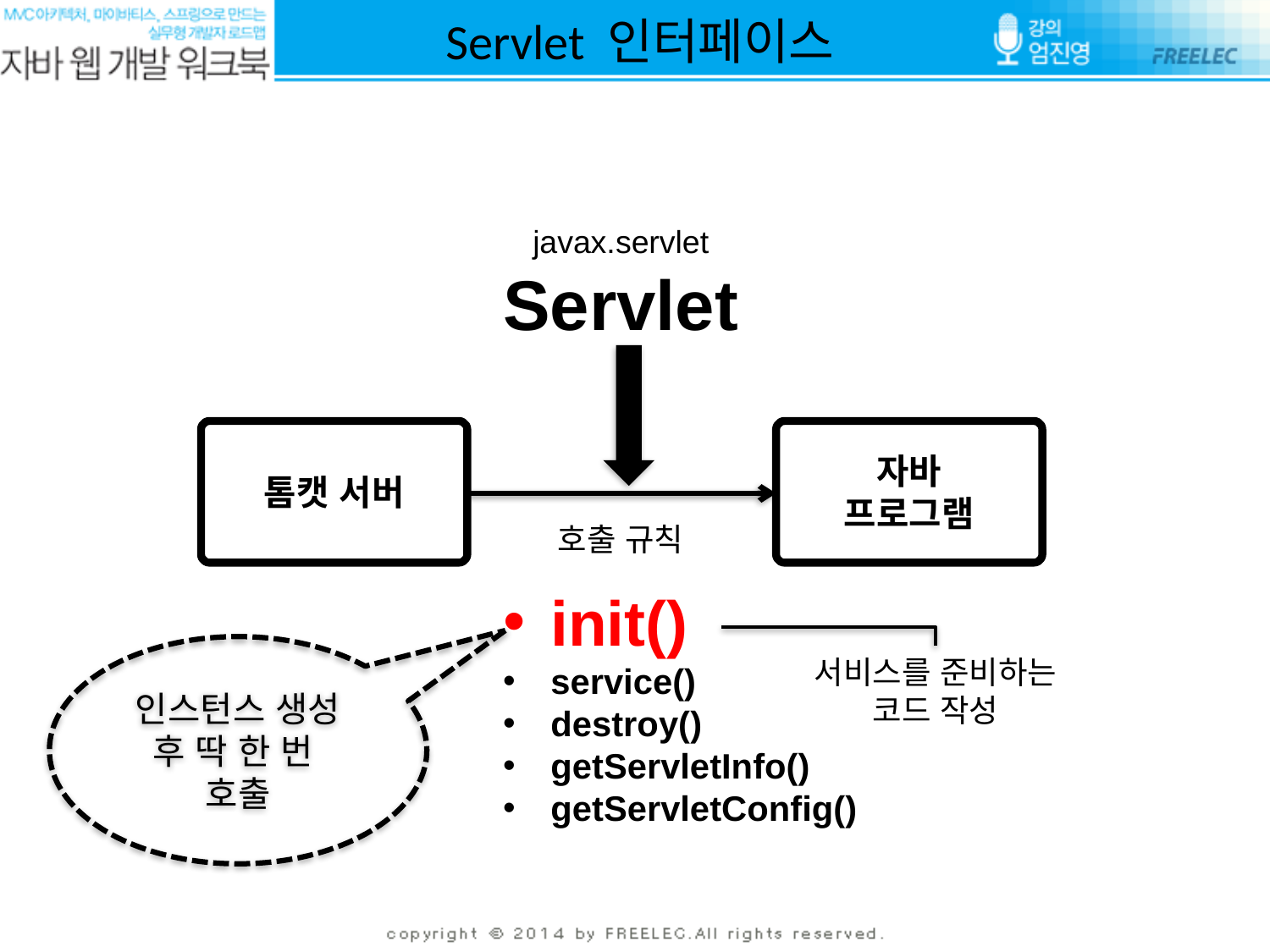

# Servlet 인터페이스
javax.servlet
Servlet

톰캣 서버
자바
프로그램
호출 규칙
init()
service()
destroy()
getServletInfo()
getServletConfig()
인스턴스 생성 후 딱 한 번
호출
서비스를 준비하는 코드 작성